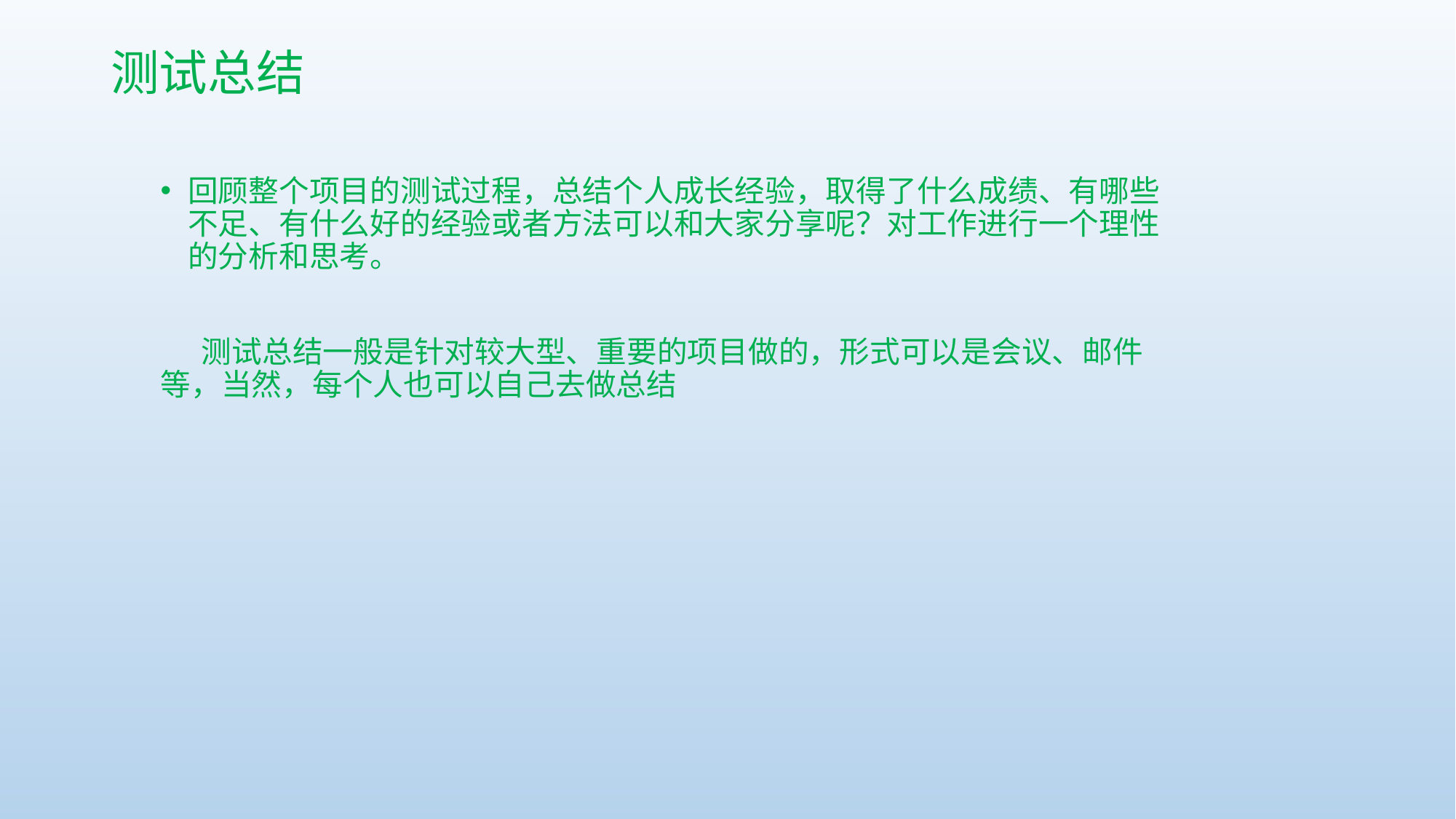

# 测试总结
回顾整个项目的测试过程，总结个人成长经验，取得了什么成绩、有哪些不足、有什么好的经验或者方法可以和大家分享呢？对工作进行一个理性的分析和思考。

     测试总结一般是针对较大型、重要的项目做的，形式可以是会议、邮件等，当然，每个人也可以自己去做总结